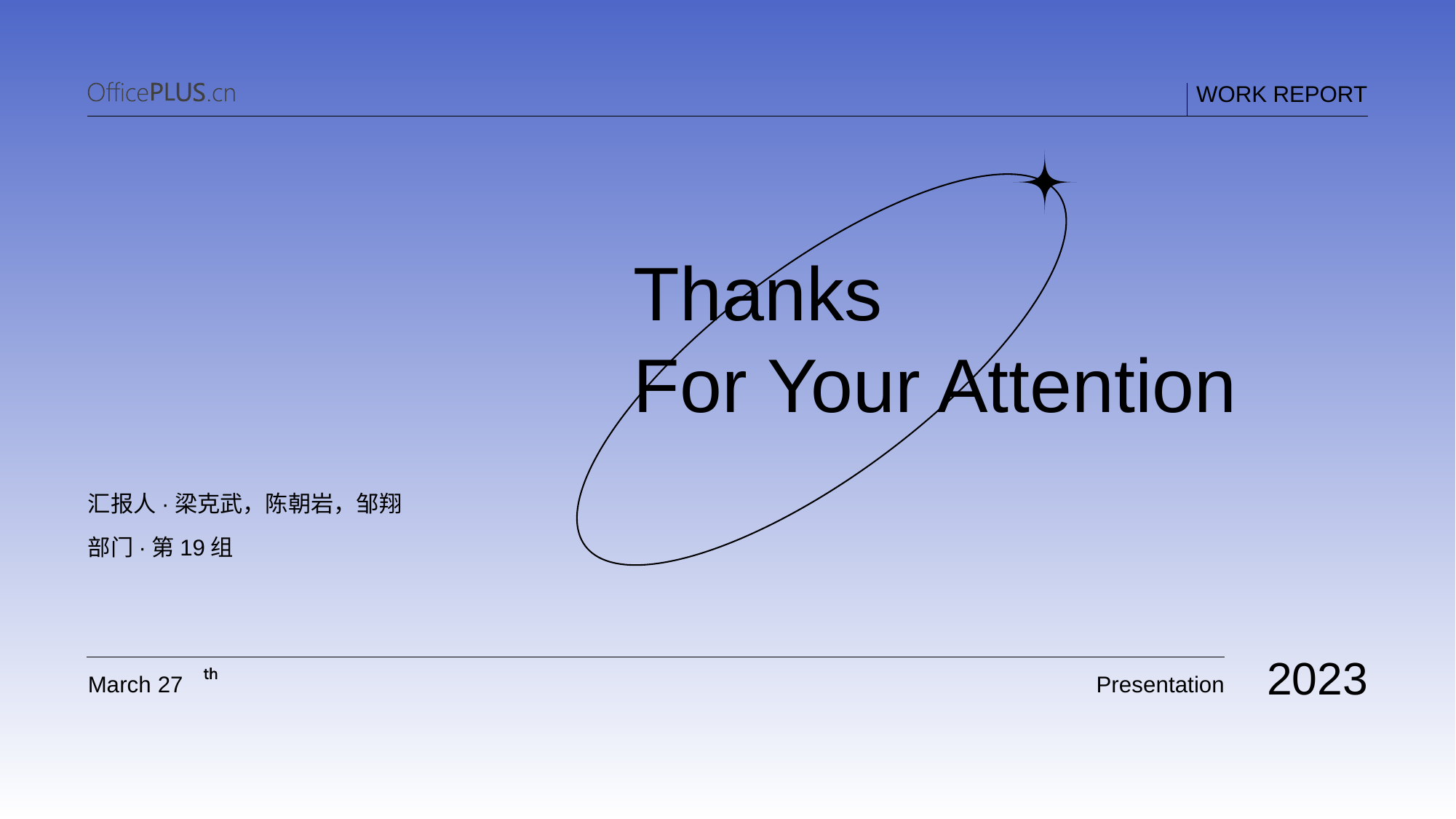

Thanks
For Your Attention

汇报人·梁克武，陈朝岩，邹翔
部门·第19组
2023

March 27